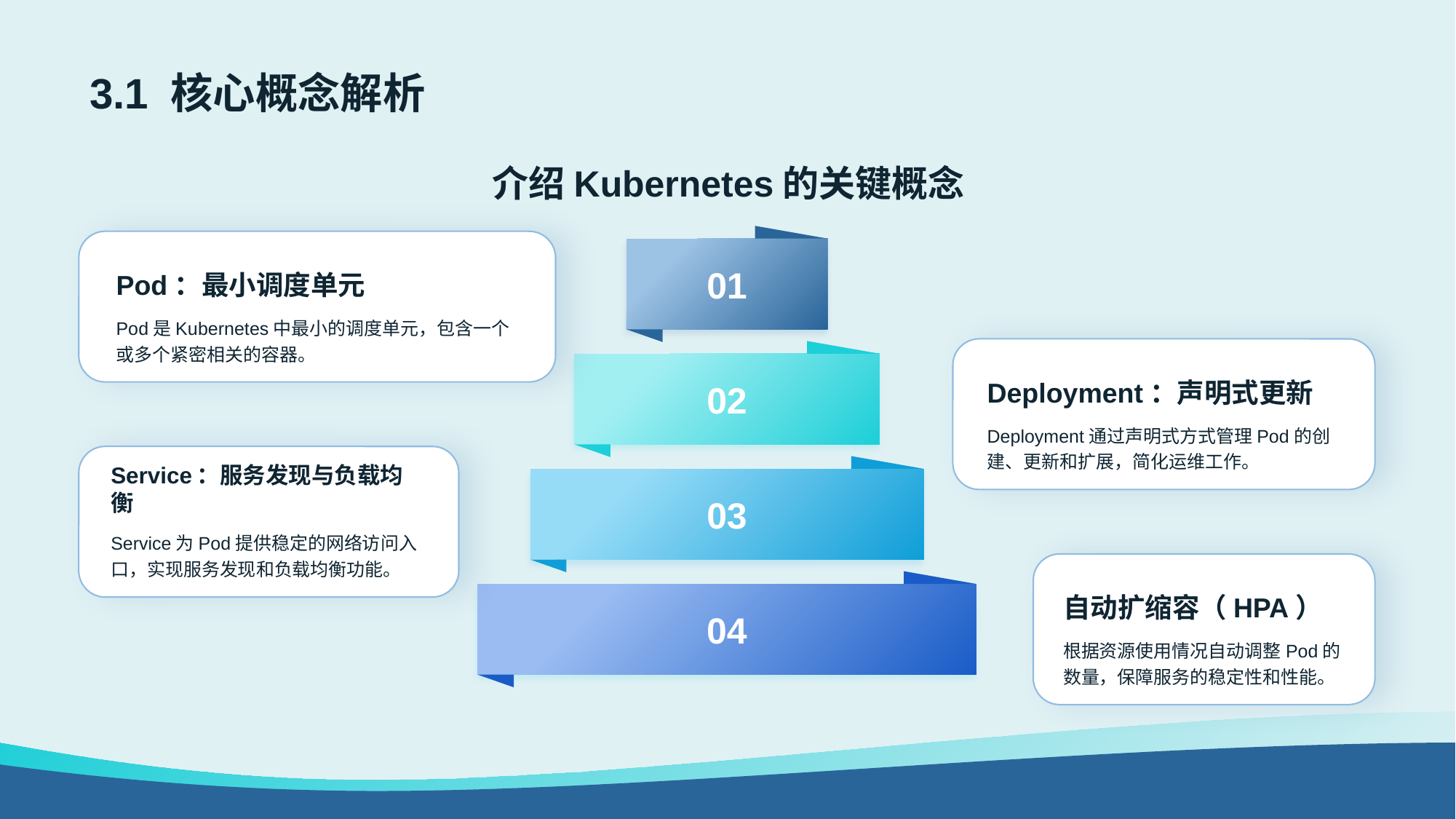

# 3.1 核心概念解析
介绍Kubernetes的关键概念

01

02

03

04

Pod：最小调度单元
Pod是Kubernetes中最小的调度单元，包含一个或多个紧密相关的容器。

Deployment：声明式更新
Deployment通过声明式方式管理Pod的创建、更新和扩展，简化运维工作。

Service：服务发现与负载均衡
Service为Pod提供稳定的网络访问入口，实现服务发现和负载均衡功能。

自动扩缩容（HPA）
根据资源使用情况自动调整Pod的数量，保障服务的稳定性和性能。